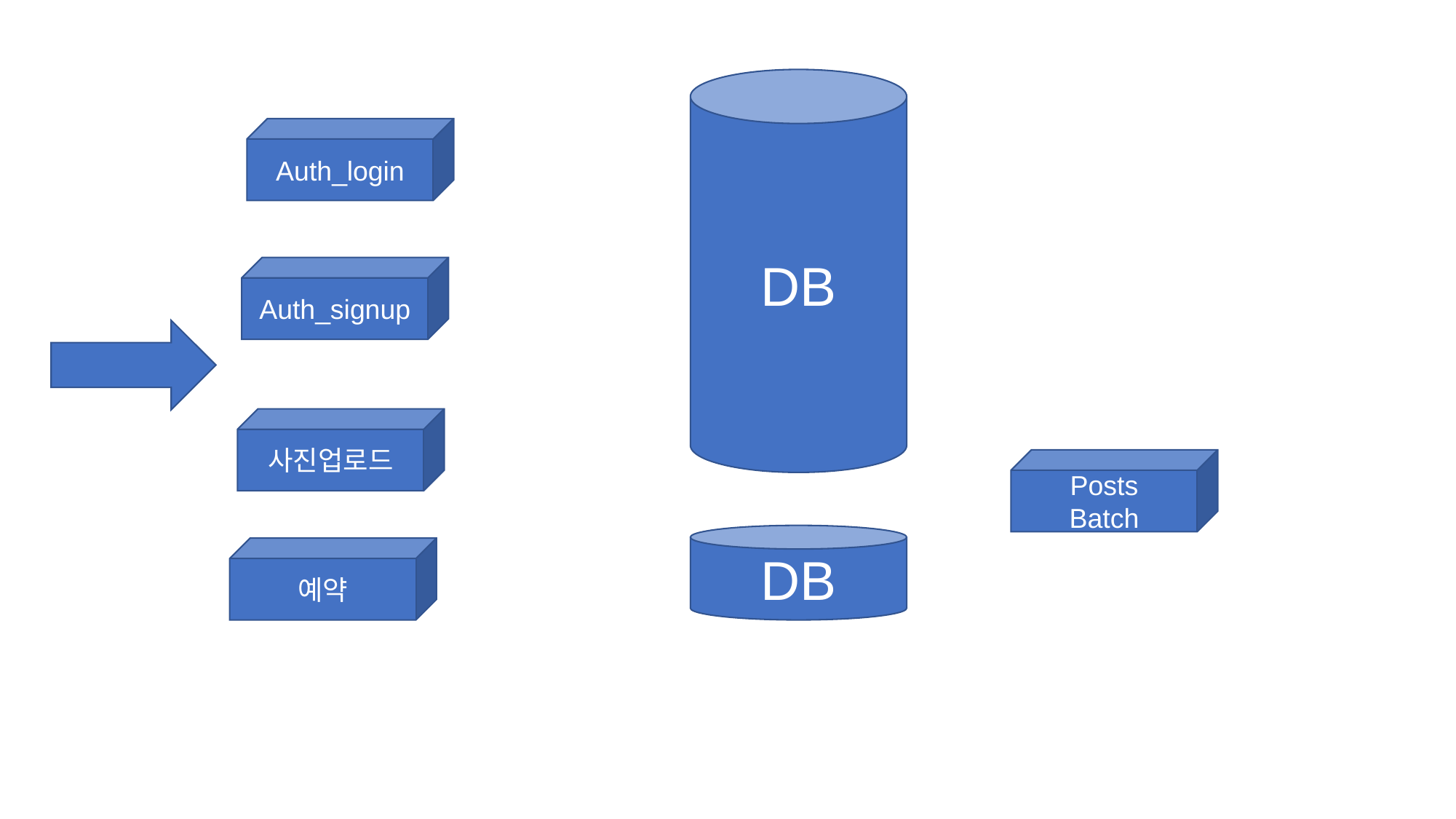

DB
Auth_login
Auth_signup

사진업로드
Posts
Batch
DB
예약